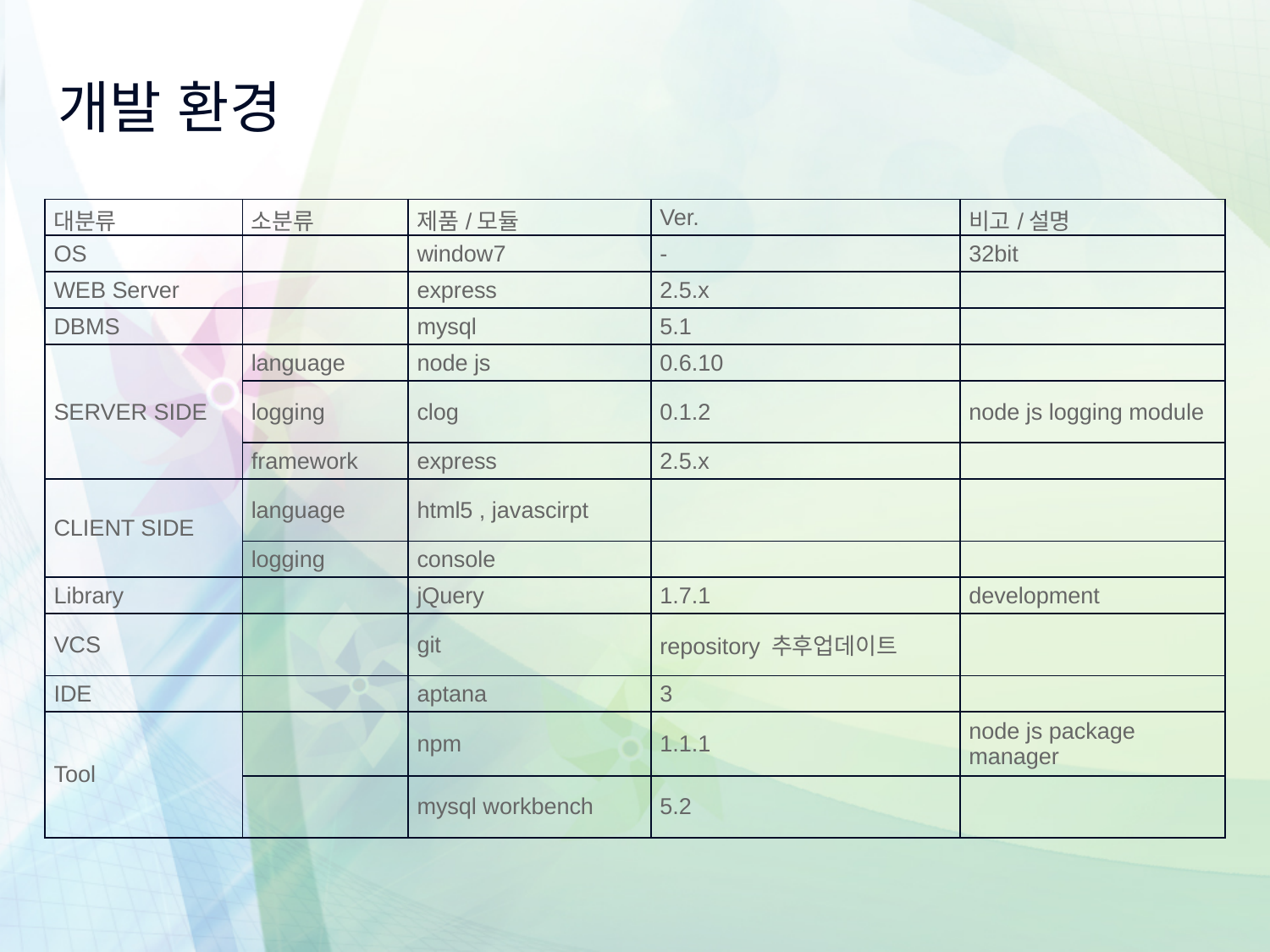

# 개발 환경

| 대분류 | 소분류 | 제품/모듈 | Ver. | 비고/설명 |
| --- | --- | --- | --- | --- |
| OS |  | window7 | - | 32bit |
| WEB Server |  | express | 2.5.x |  |
| DBMS |  | mysql | 5.1 |  |
| SERVER SIDE | language | node js | 0.6.10 |  |
|  | logging | clog | 0.1.2 | node js logging module |
|  | framework | express | 2.5.x |  |
| CLIENT SIDE | language | html5 , javascirpt |  |  |
|  | logging | console |  |  |
| Library |  | jQuery | 1.7.1 | development |
| VCS |  | git | repository 추후업데이트 |  |
| IDE |  | aptana | 3 |  |
| Tool |  | npm | 1.1.1 | node js package manager |
|  |  | mysql workbench | 5.2 |  |